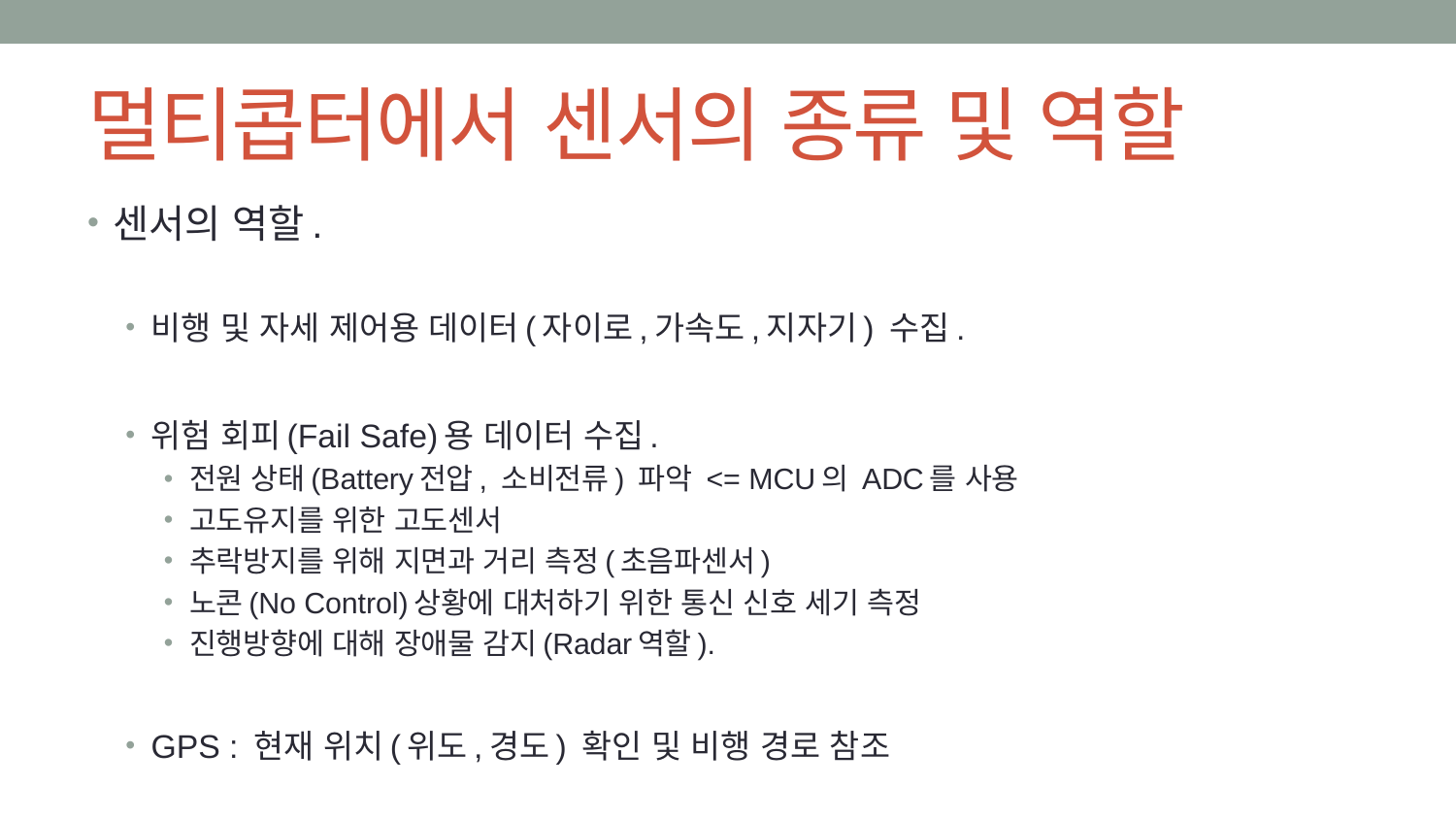

# 멀티콥터에서 센서의 종류 및 역할
센서의 역할.

비행 및 자세 제어용 데이터(자이로,가속도,지자기) 수집.

위험 회피(Fail Safe)용 데이터 수집.
전원 상태(Battery전압, 소비전류) 파악 <= MCU의 ADC를 사용
고도유지를 위한 고도센서
추락방지를 위해 지면과 거리 측정(초음파센서)
노콘(No Control)상황에 대처하기 위한 통신 신호 세기 측정
진행방향에 대해 장애물 감지(Radar역할).

GPS : 현재 위치(위도,경도) 확인 및 비행 경로 참조